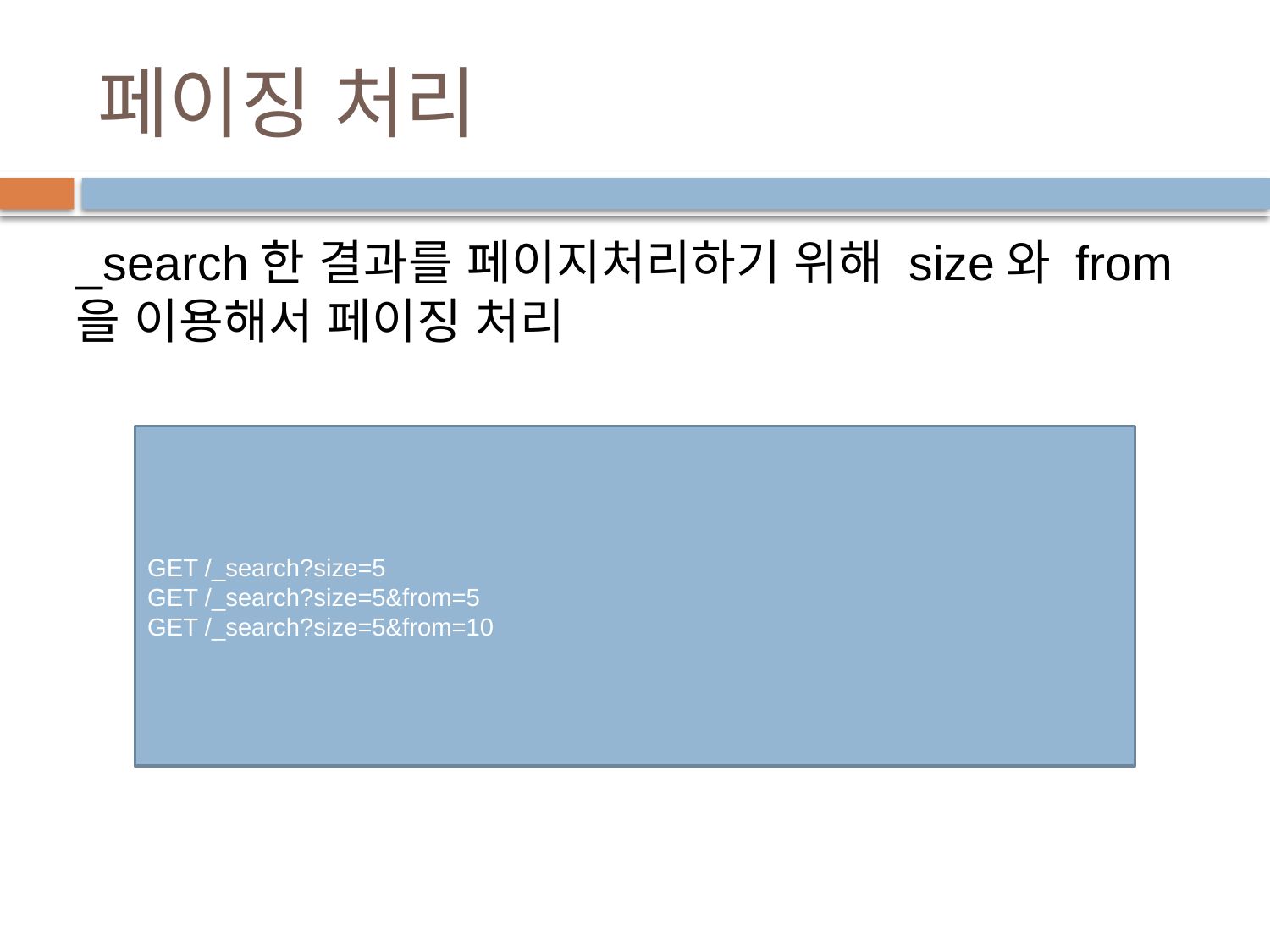

# 페이징 처리
_search한 결과를 페이지처리하기 위해 size와 from을 이용해서 페이징 처리
GET /_search?size=5
GET /_search?size=5&from=5
GET /_search?size=5&from=10